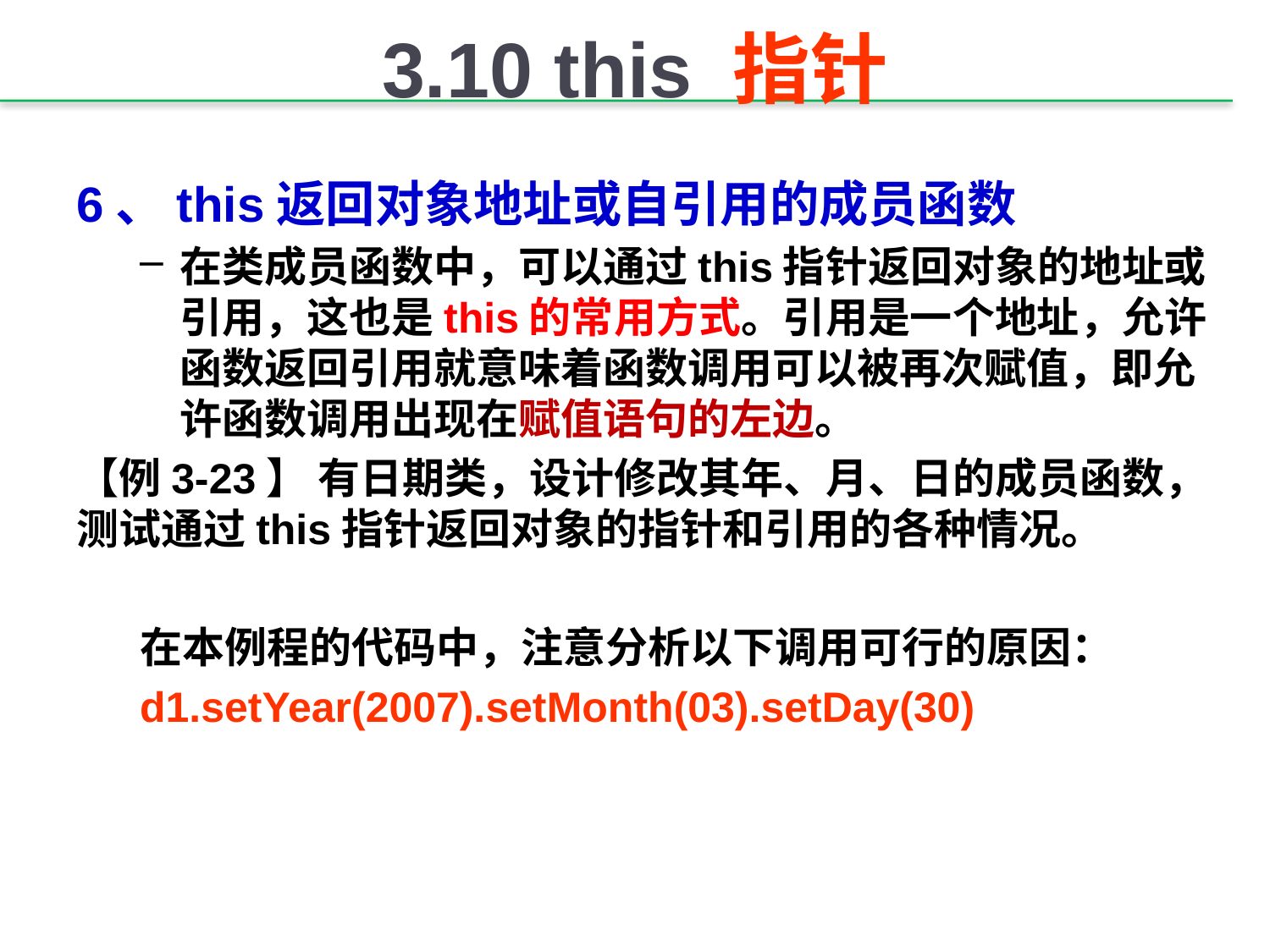

# 3.10 this 指针
6、this返回对象地址或自引用的成员函数
在类成员函数中，可以通过this指针返回对象的地址或引用，这也是this的常用方式。引用是一个地址，允许函数返回引用就意味着函数调用可以被再次赋值，即允许函数调用出现在赋值语句的左边。
【例3-23】 有日期类，设计修改其年、月、日的成员函数，测试通过this指针返回对象的指针和引用的各种情况。

在本例程的代码中，注意分析以下调用可行的原因：
d1.setYear(2007).setMonth(03).setDay(30)